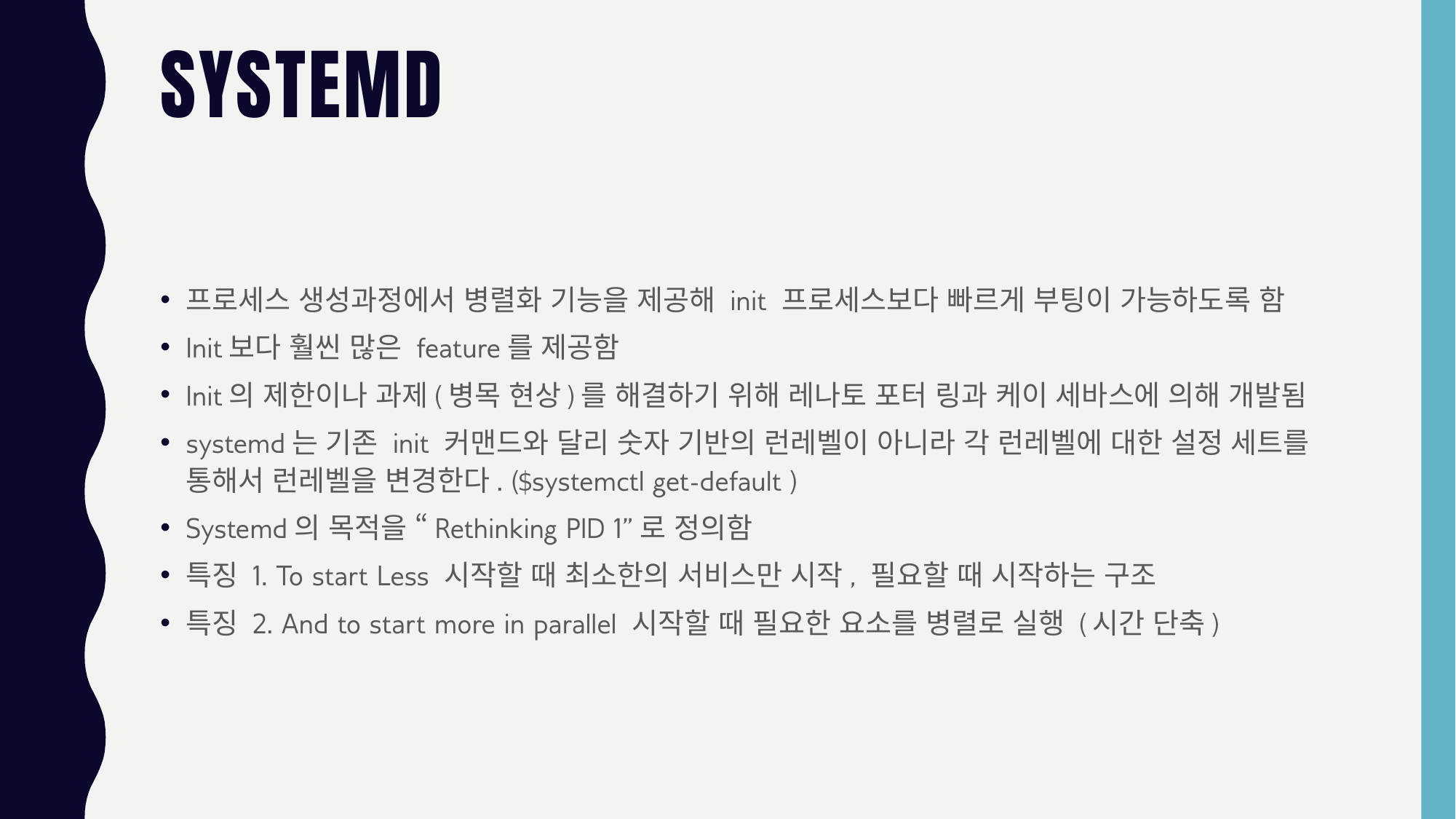

# SYSTEMd
프로세스 생성과정에서 병렬화 기능을 제공해 init 프로세스보다 빠르게 부팅이 가능하도록 함
Init보다 훨씬 많은 feature를 제공함
Init의 제한이나 과제(병목 현상)를 해결하기 위해 레나토 포터 링과 케이 세바스에 의해 개발됨
systemd는 기존 init 커맨드와 달리 숫자 기반의 런레벨이 아니라 각 런레벨에 대한 설정 세트를 통해서 런레벨을 변경한다. ($systemctl get-default )
Systemd의 목적을 “Rethinking PID 1”로 정의함
특징 1. To start Less 시작할 때 최소한의 서비스만 시작, 필요할 때 시작하는 구조
특징 2. And to start more in parallel 시작할 때 필요한 요소를 병렬로 실행 (시간 단축)